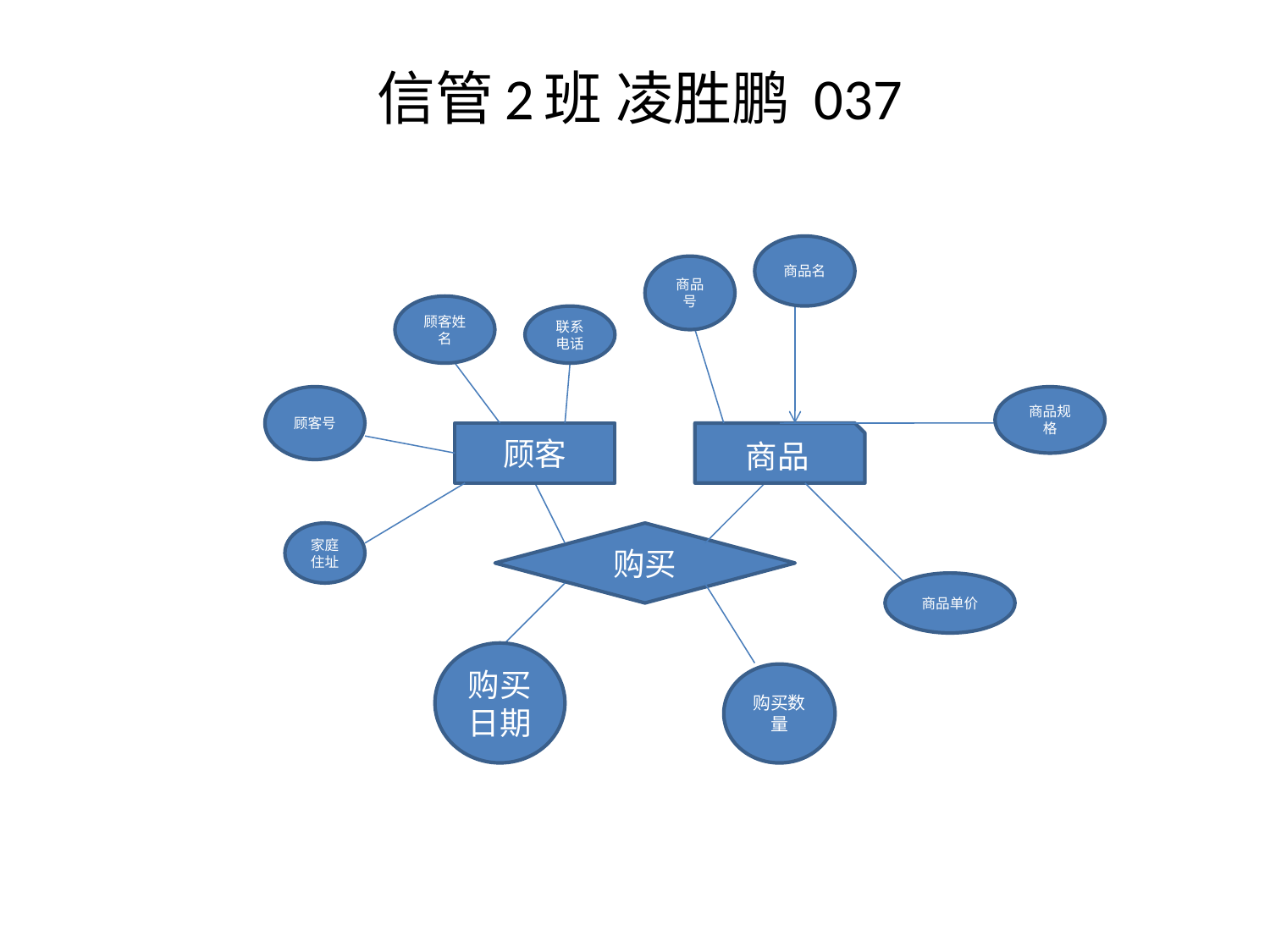

# 信管2班 凌胜鹏 037
商品名
商品号
顾客姓名
联系电话
顾客号
商品规格
顾客
商品
家庭住址
购买
商品单价
购买日期
购买数量